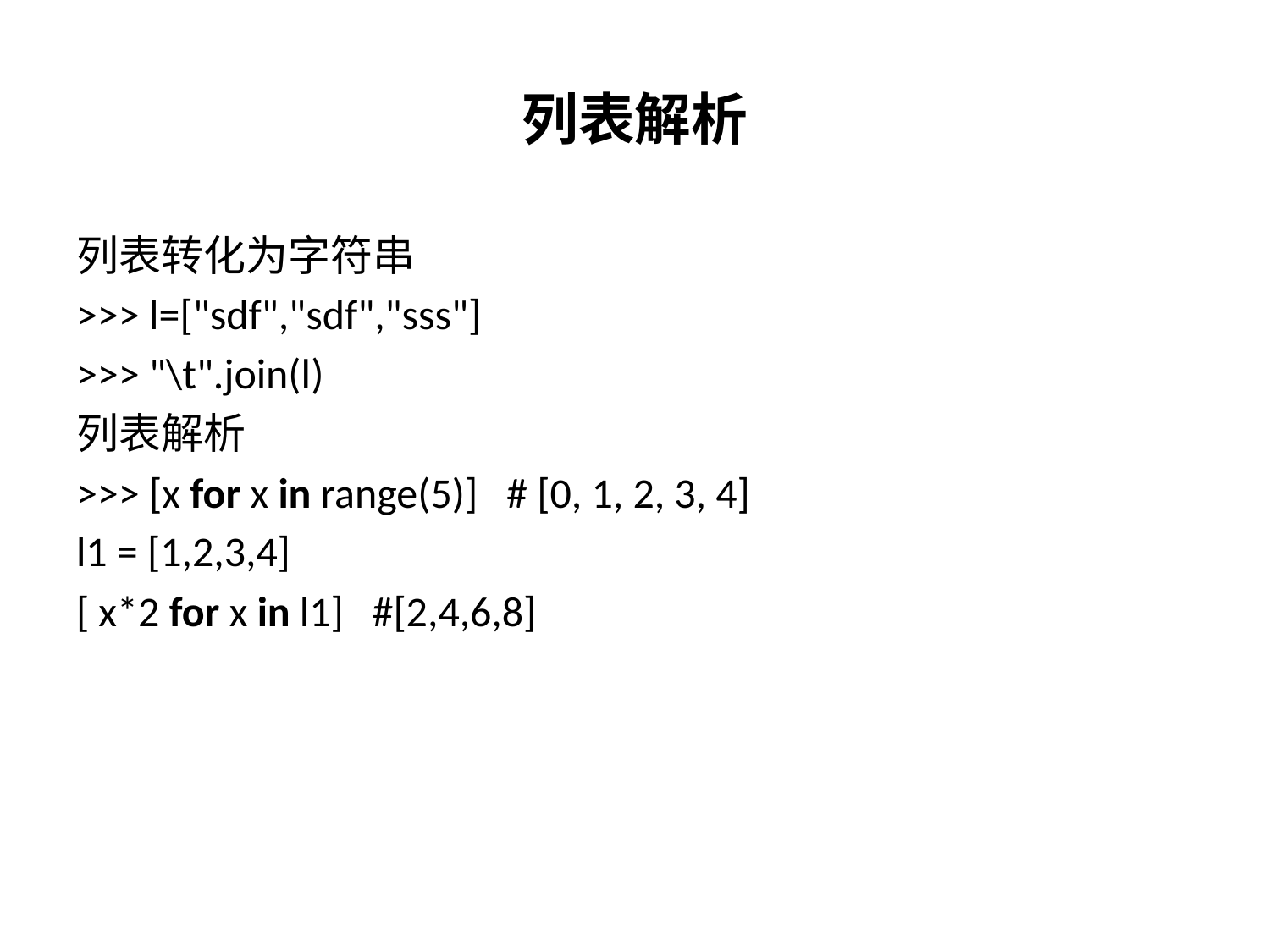

# 列表解析
列表转化为字符串
>>> l=["sdf","sdf","sss"]
>>> "\t".join(l)
列表解析
>>> [x for x in range(5)]   # [0, 1, 2, 3, 4]
l1 = [1,2,3,4]
[ x*2 for x in l1]   #[2,4,6,8]